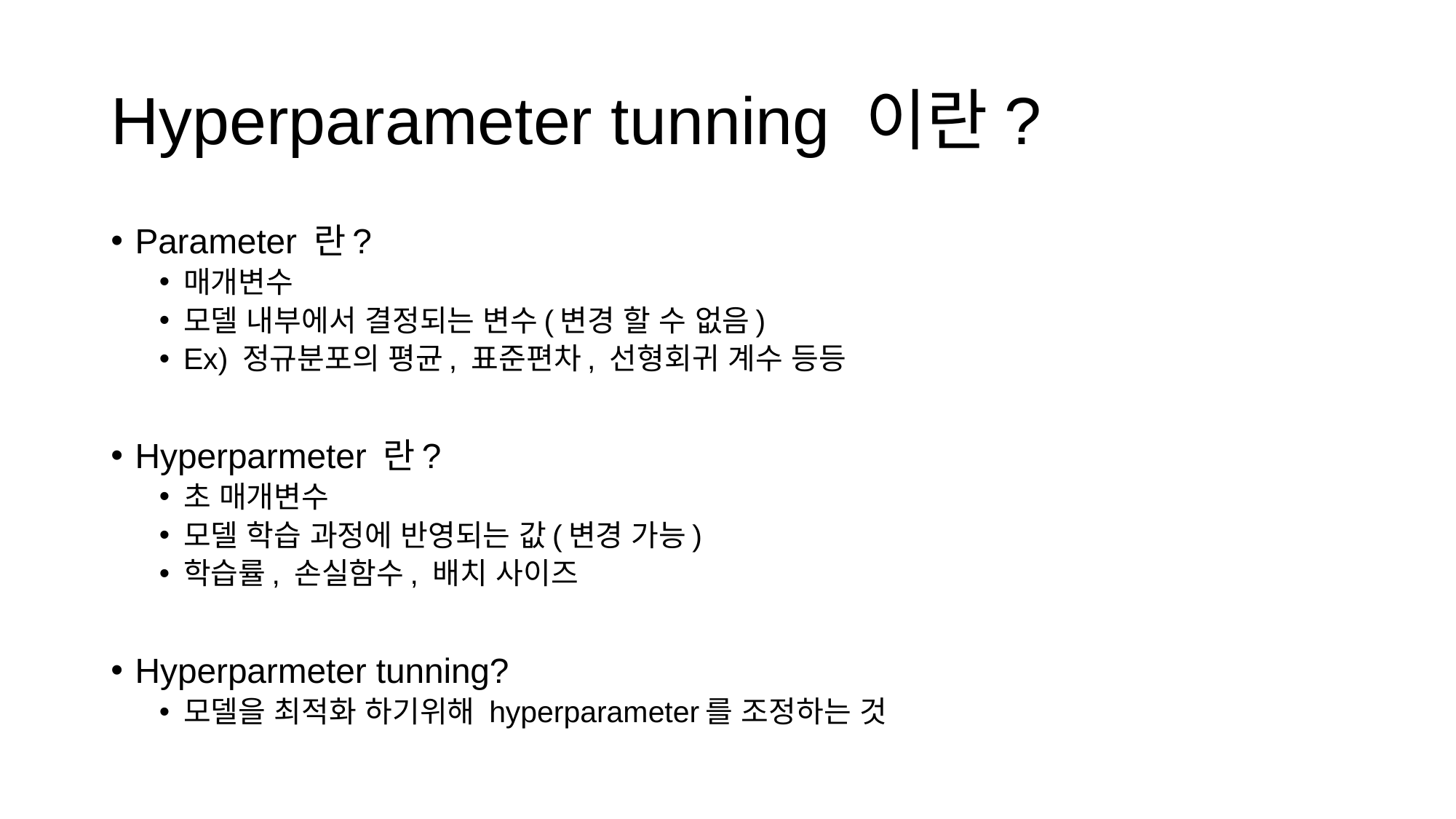

# Hyperparameter tunning 이란?
Parameter 란?
매개변수
모델 내부에서 결정되는 변수(변경 할 수 없음)
Ex) 정규분포의 평균, 표준편차, 선형회귀 계수 등등

Hyperparmeter 란?
초 매개변수
모델 학습 과정에 반영되는 값(변경 가능)
학습률, 손실함수, 배치 사이즈

Hyperparmeter tunning?
모델을 최적화 하기위해 hyperparameter를 조정하는 것